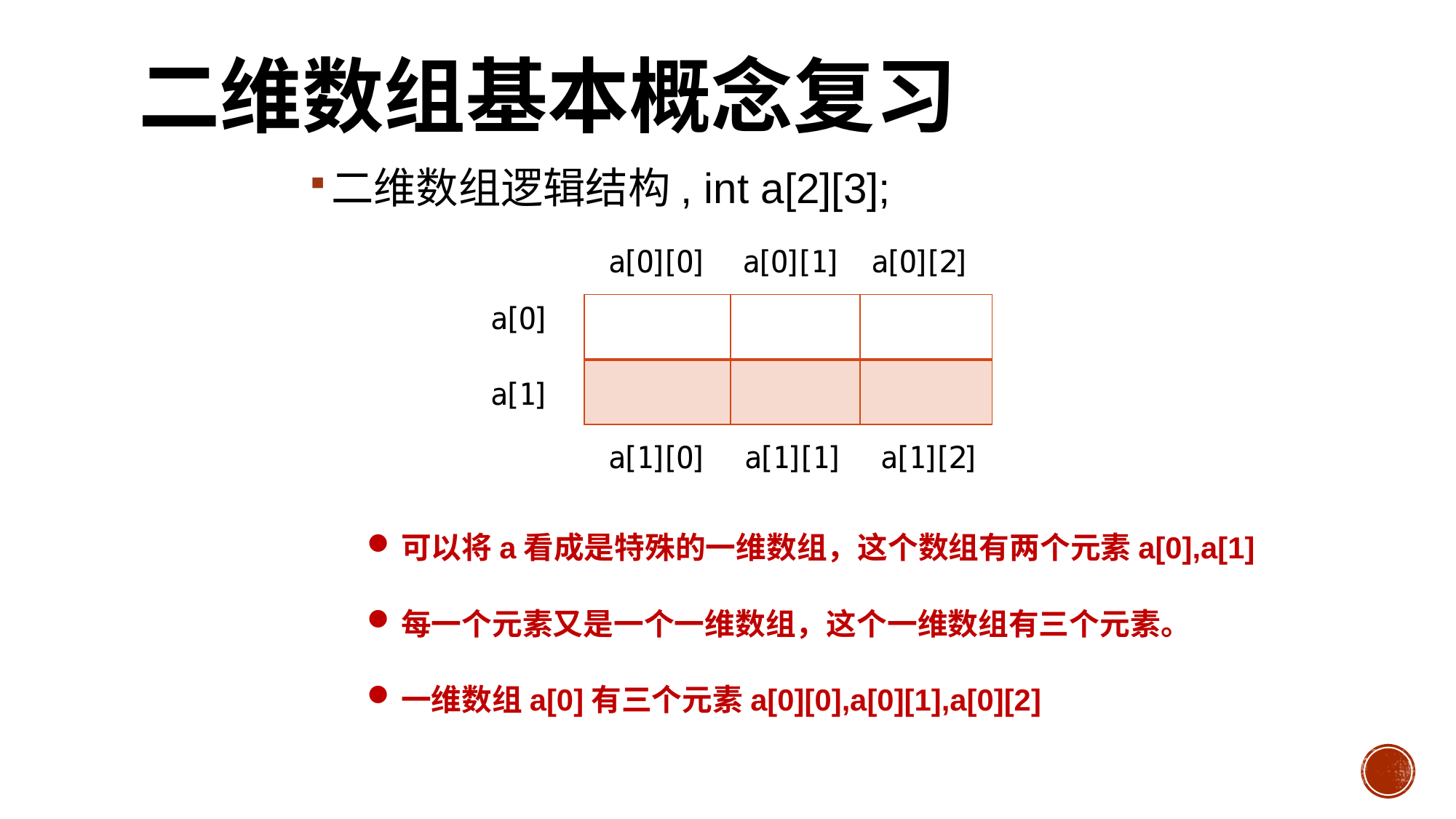

# 二维数组基本概念复习
二维数组逻辑结构, int a[2][3];
a[0][0]
a[0][1]
a[0][2]
a[0]
a[1]
a[1][0]
a[1][1]
a[1][2]
|  |  |  |
| --- | --- | --- |
|  |  |  |
可以将a看成是特殊的一维数组，这个数组有两个元素a[0],a[1]
每一个元素又是一个一维数组，这个一维数组有三个元素。
一维数组a[0]有三个元素a[0][0],a[0][1],a[0][2]